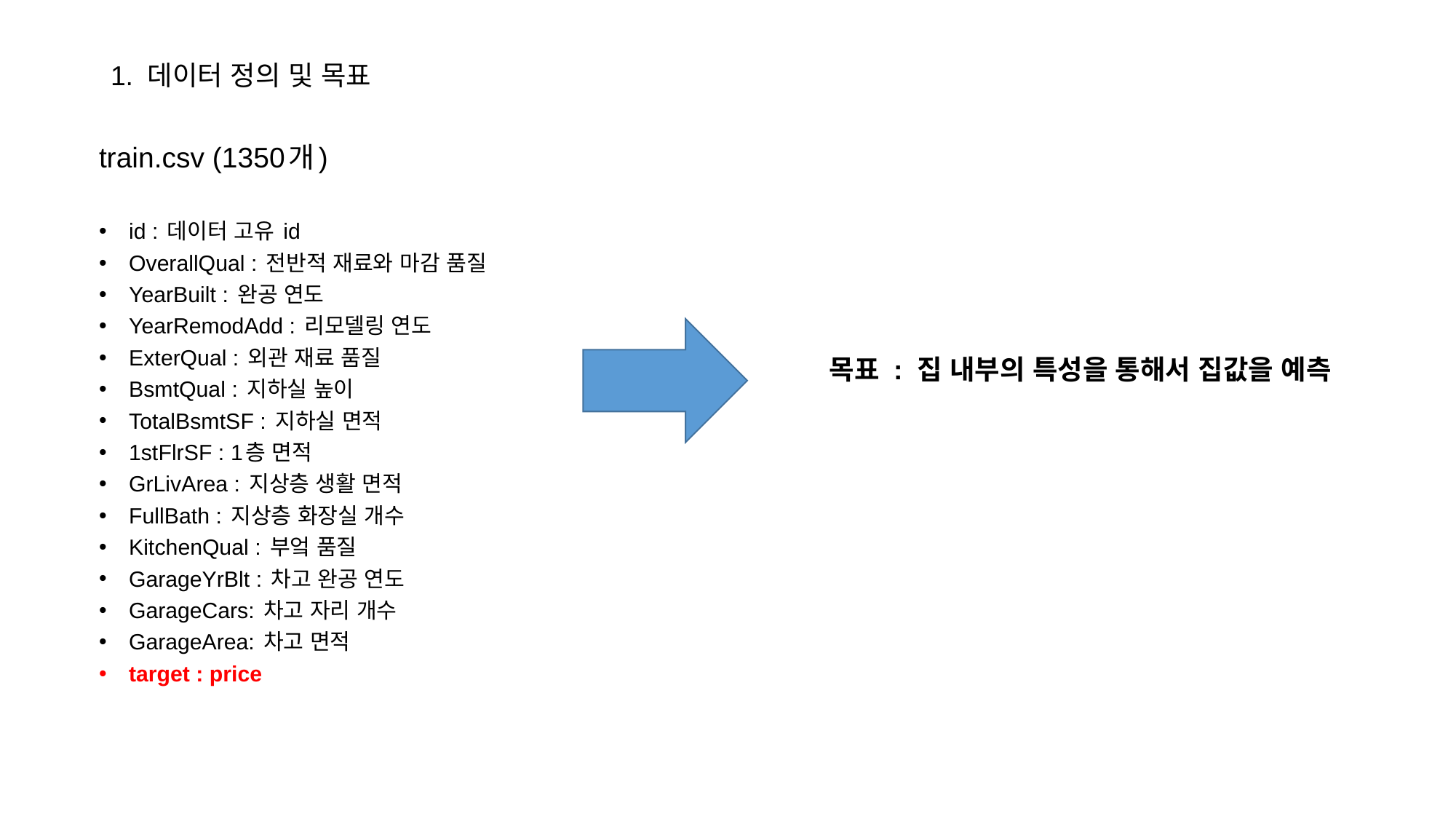

1. 데이터 정의 및 목표
train.csv (1350개)

id : 데이터 고유 id
OverallQual : 전반적 재료와 마감 품질
YearBuilt : 완공 연도
YearRemodAdd : 리모델링 연도
ExterQual : 외관 재료 품질
BsmtQual : 지하실 높이
TotalBsmtSF : 지하실 면적
1stFlrSF : 1층 면적
GrLivArea : 지상층 생활 면적
FullBath : 지상층 화장실 개수
KitchenQual : 부엌 품질
GarageYrBlt : 차고 완공 연도
GarageCars: 차고 자리 개수
GarageArea: 차고 면적
target : price

목표 : 집 내부의 특성을 통해서 집값을 예측